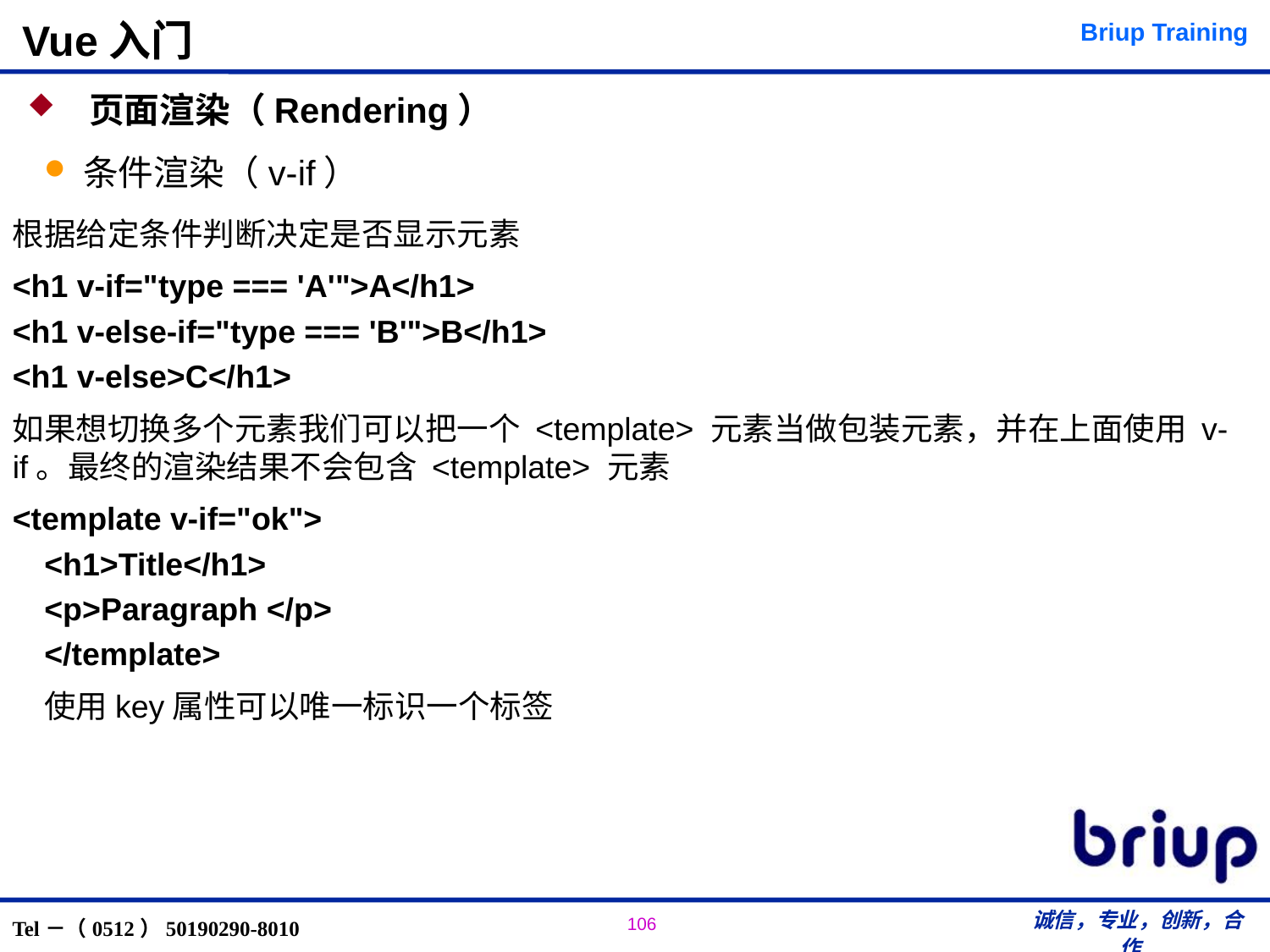

页面渲染（Rendering）
条件渲染（v-if）
根据给定条件判断决定是否显示元素
<h1 v-if="type === 'A'">A</h1>
<h1 v-else-if="type === 'B'">B</h1>
<h1 v-else>C</h1>
如果想切换多个元素我们可以把一个 <template> 元素当做包装元素，并在上面使用 v-if。最终的渲染结果不会包含 <template> 元素
<template v-if="ok">
<h1>Title</h1>
<p>Paragraph </p>
</template>
使用key属性可以唯一标识一个标签

# Vue入门